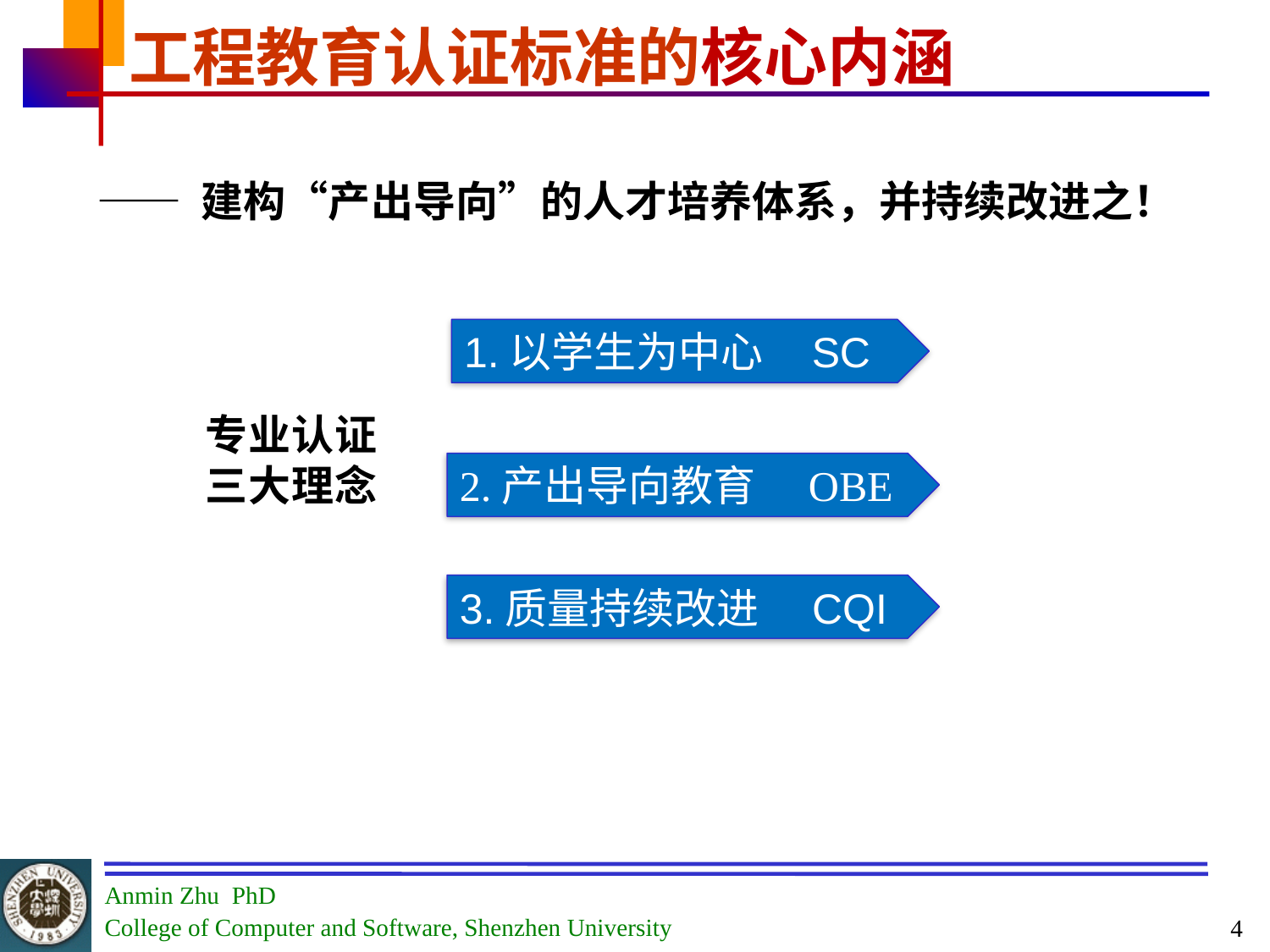

# 工程教育认证标准的核心内涵
—— 建构“产出导向”的人才培养体系，并持续改进之！
1.以学生为中心    SC
专业认证三大理念
2.产出导向教育     OBE
3.质量持续改进     CQI